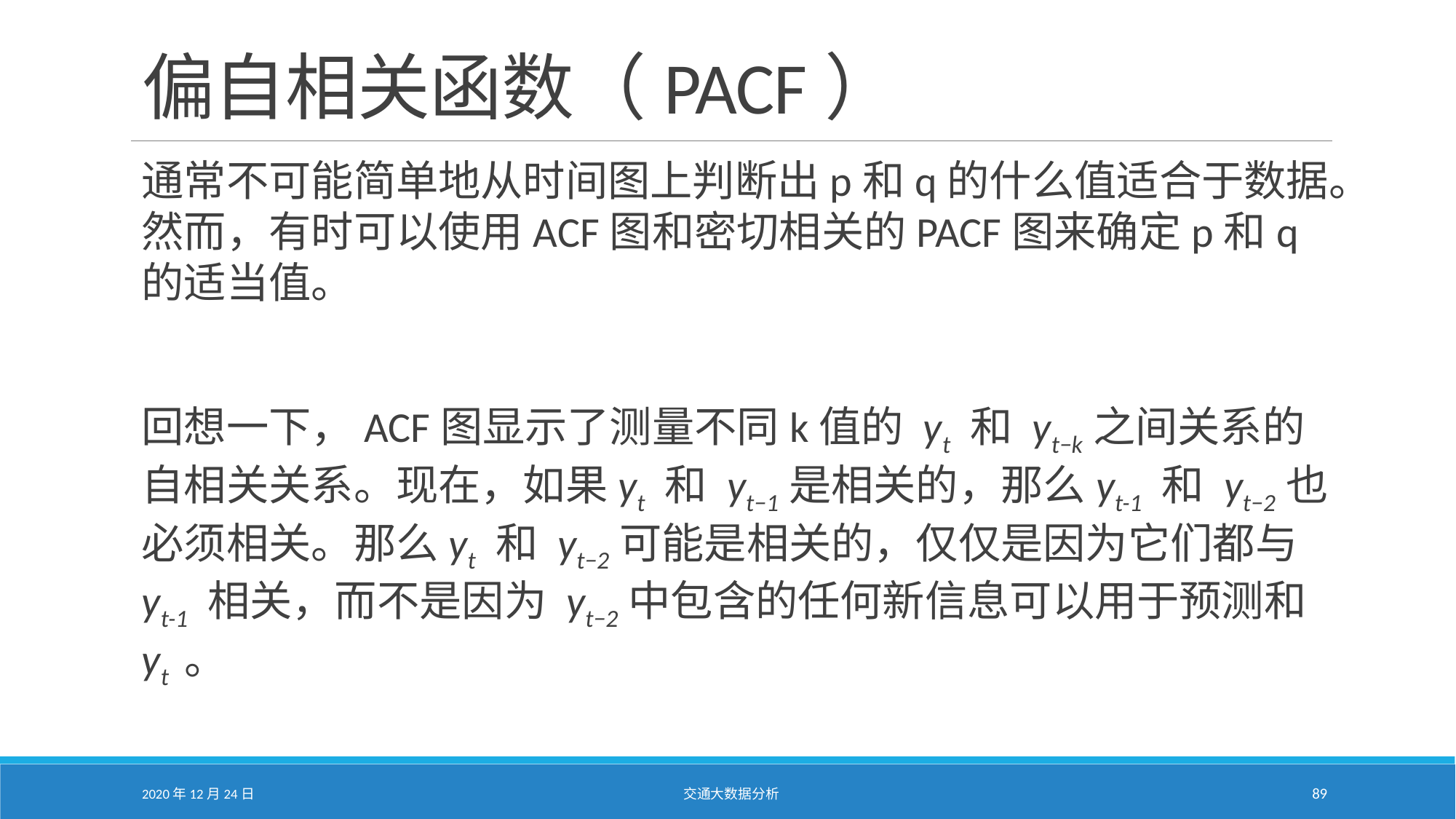

# 偏自相关函数（PACF）
通常不可能简单地从时间图上判断出p和q的什么值适合于数据。然而，有时可以使用ACF图和密切相关的PACF图来确定p和q的适当值。

回想一下，ACF图显示了测量不同k值的 yt 和 yt−k之间关系的自相关关系。现在，如果yt 和 yt−1是相关的，那么yt-1 和 yt−2也必须相关。那么yt 和 yt−2可能是相关的，仅仅是因为它们都与yt-1 相关，而不是因为 yt−2中包含的任何新信息可以用于预测和 yt 。
2020年12月24日
交通大数据分析
89